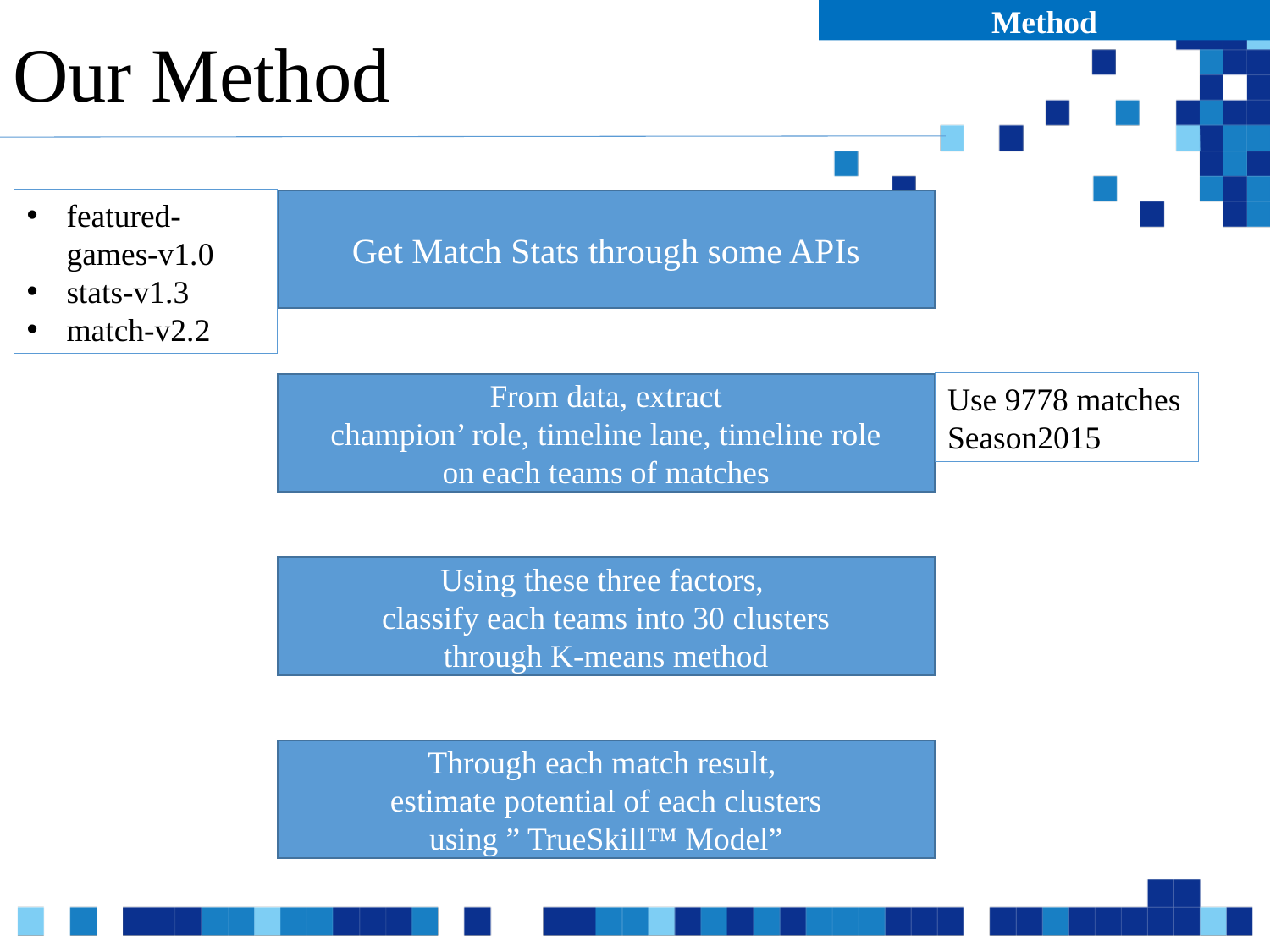

Method
# Our Method
FeaturedGamesで最近のゲームを取得
２．ParticipantsのSummonerNamesを取得
３．SummonerNamesを使ってSummonerIdを取得
４．SummonerIdを使ってSummonerGamesを取得
５．SummonerGamesからMatchStatsを取得
featured-games-v1.0
stats-v1.3
match-v2.2
Get Match Stats through some APIs
Use 9778 matches
Season2015
From data, extract
champion’ role, timeline lane, timeline role
on each teams of matches
Using these three factors,
classify each teams into 30 clusters
through K-means method
Through each match result,
estimate potential of each clusters
using ” TrueSkill™ Model”